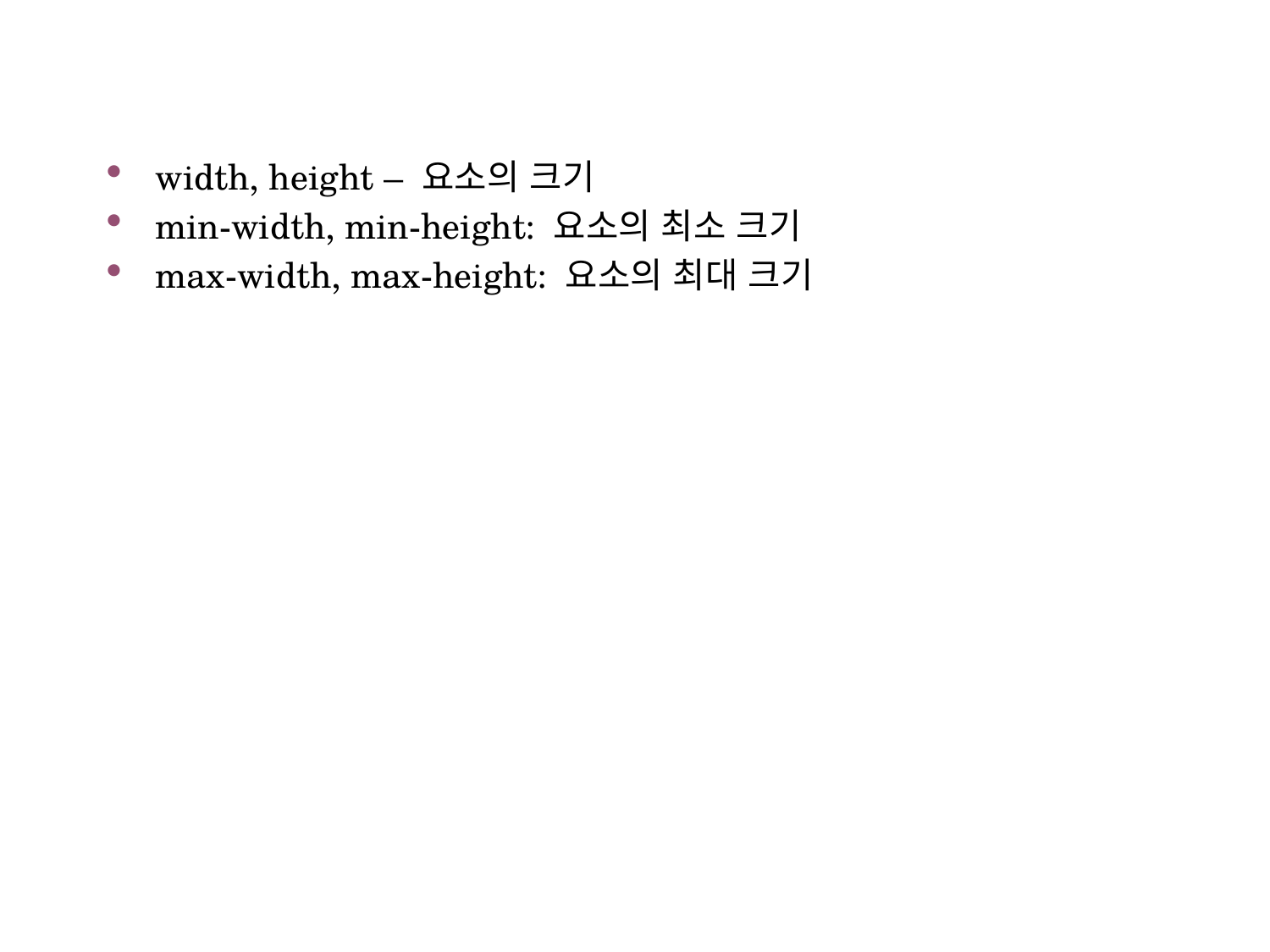

# 요소의 크기 지정
width, height – 요소의 크기
min-width, min-height: 요소의 최소 크기
max-width, max-height: 요소의 최대 크기